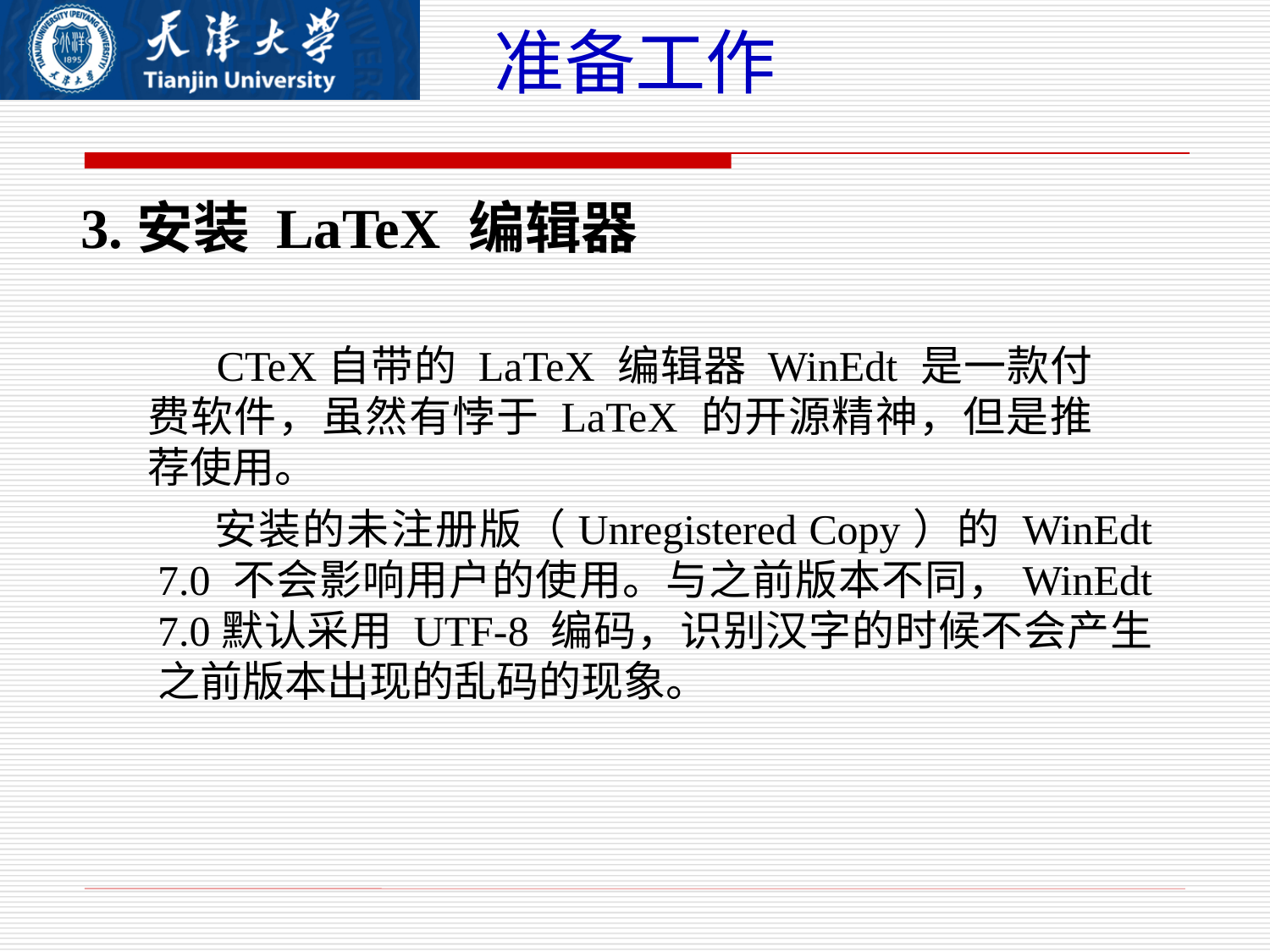

# 准备工作
3.安装 LaTeX 编辑器
      CTeX自带的 LaTeX 编辑器 WinEdt 是一款付费软件，虽然有悖于 LaTeX 的开源精神，但是推荐使用。
    安装的未注册版（Unregistered Copy）的 WinEdt 7.0 不会影响用户的使用。与之前版本不同，WinEdt 7.0默认采用 UTF-8 编码，识别汉字的时候不会产生之前版本出现的乱码的现象。